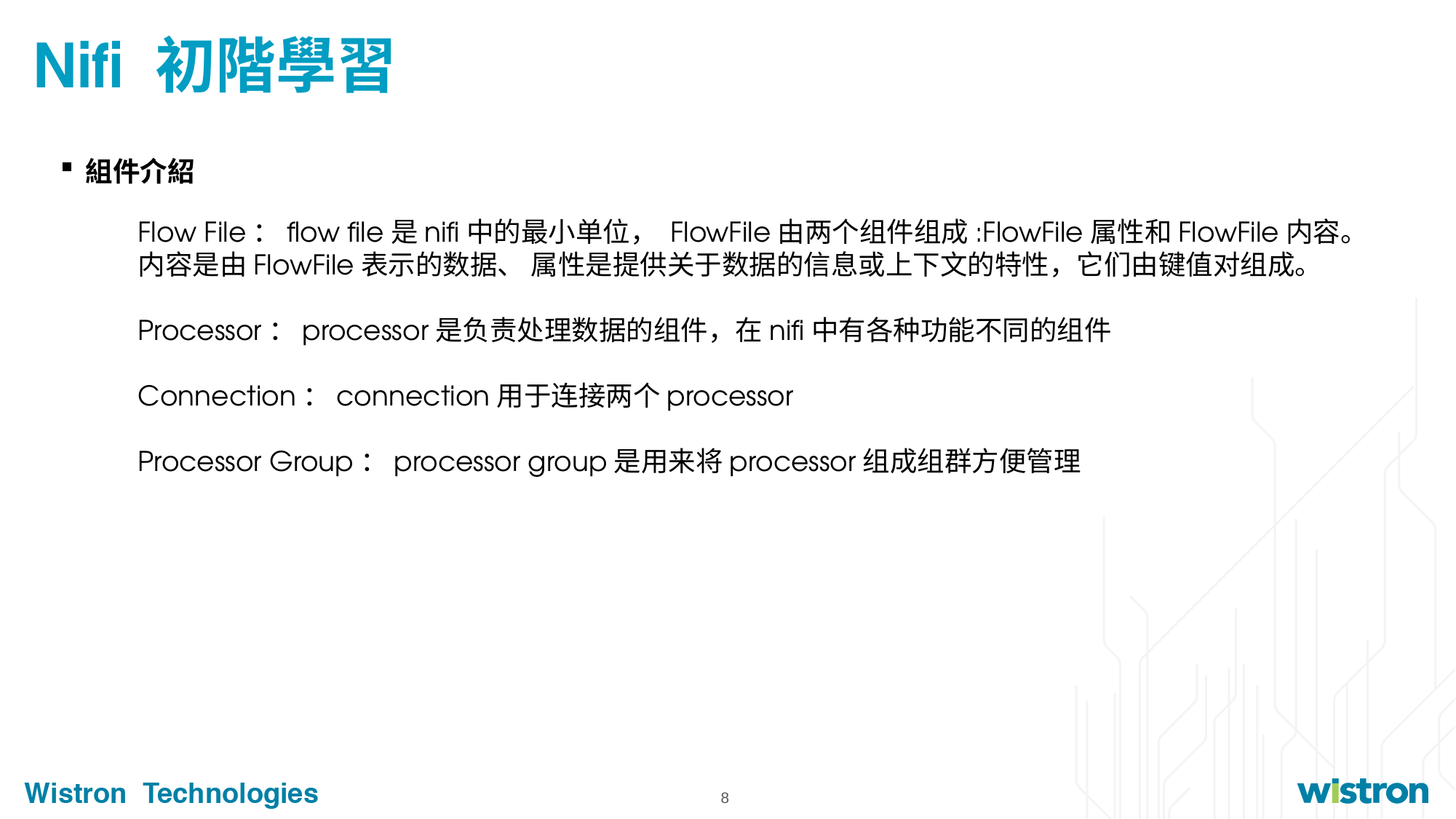

# Nifi 初階學習
組件介紹
Flow File：flow file是nifi中的最小单位， FlowFile由两个组件组成:FlowFile属性和FlowFile内容。 内容是由FlowFile表示的数据、 属性是提供关于数据的信息或上下文的特性，它们由键值对组成。

Processor：processor是负责处理数据的组件，在nifi中有各种功能不同的组件

Connection：connection用于连接两个processor

Processor Group：processor group是用来将processor组成组群方便管理

8